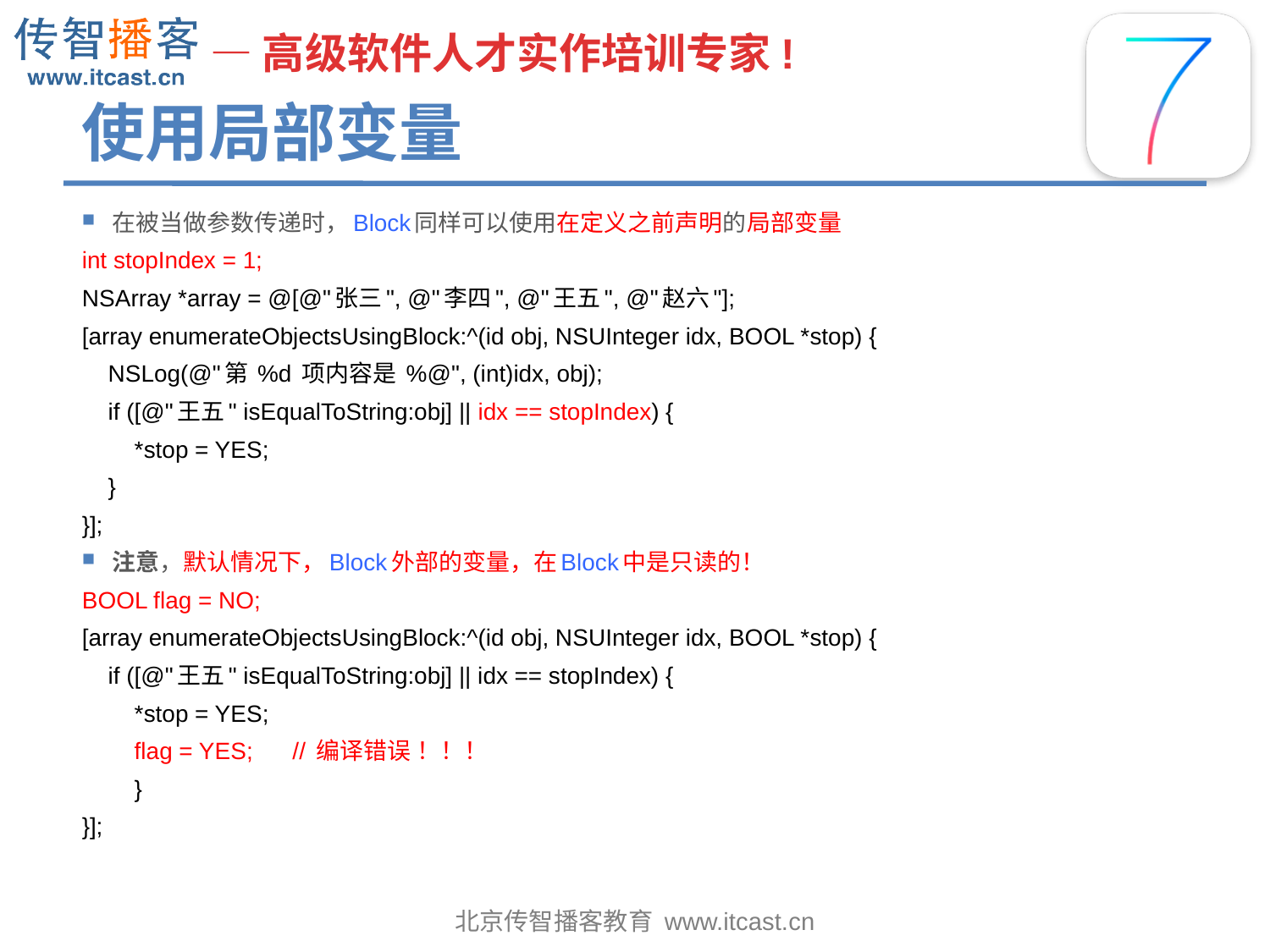

# 使用局部变量
在被当做参数传递时，Block同样可以使用在定义之前声明的局部变量
int stopIndex = 1;
NSArray *array = @[@"张三", @"李四", @"王五", @"赵六"];
[array enumerateObjectsUsingBlock:^(id obj, NSUInteger idx, BOOL *stop) {
    NSLog(@"第 %d 项内容是 %@", (int)idx, obj);
    if ([@"王五" isEqualToString:obj] || idx == stopIndex) {
        *stop = YES;
    }
}];
注意，默认情况下，Block外部的变量，在Block中是只读的！
BOOL flag = NO;
[array enumerateObjectsUsingBlock:^(id obj, NSUInteger idx, BOOL *stop) {
    if ([@"王五" isEqualToString:obj] || idx == stopIndex) {
        *stop = YES;
        flag = YES;      // 编译错误！！！
        }
}];